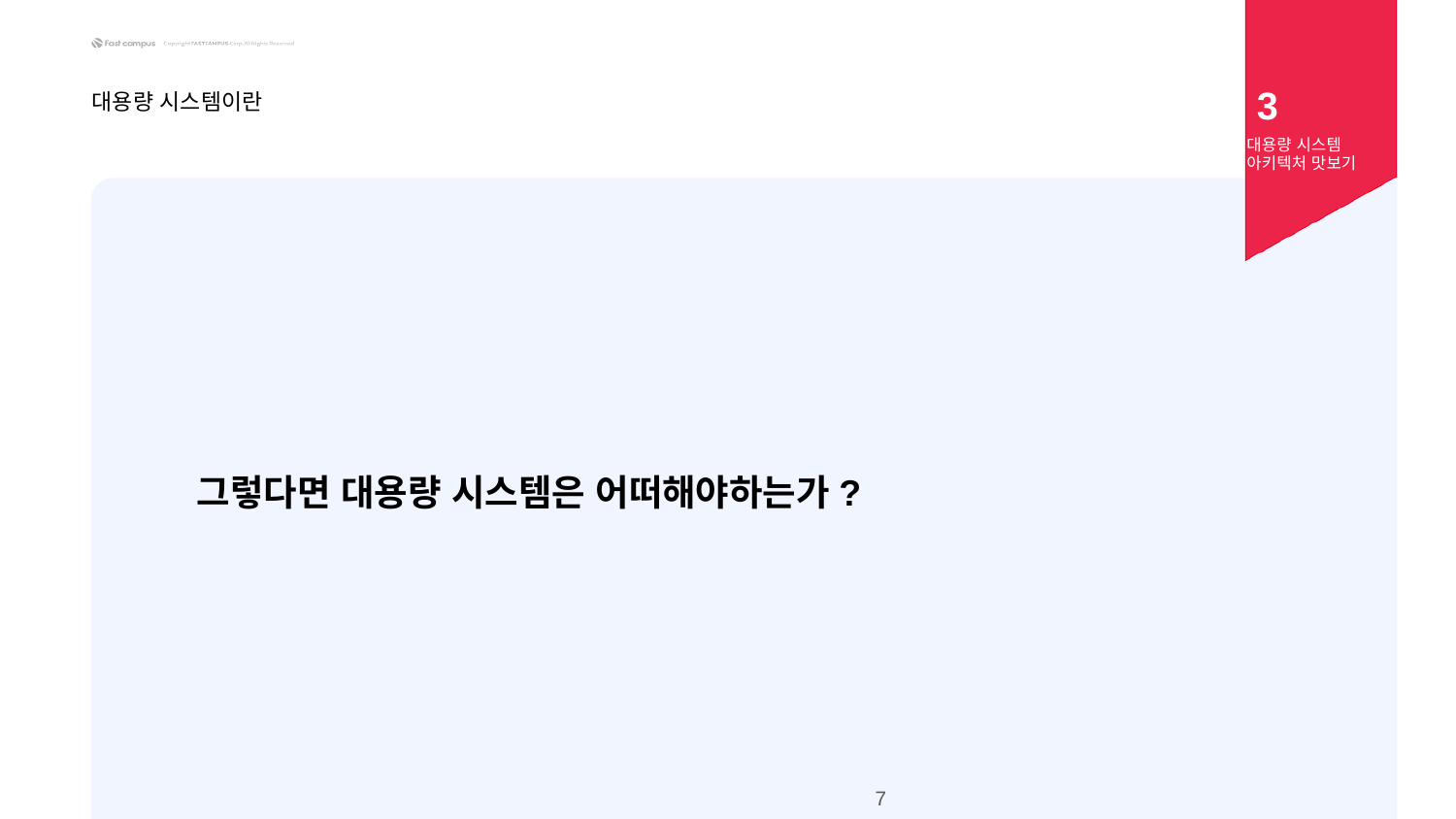

3
대용량 시스템이란
대용량 시스템 아키텍처 맛보기
그렇다면 대용량 시스템은 어떠해야하는가?
7